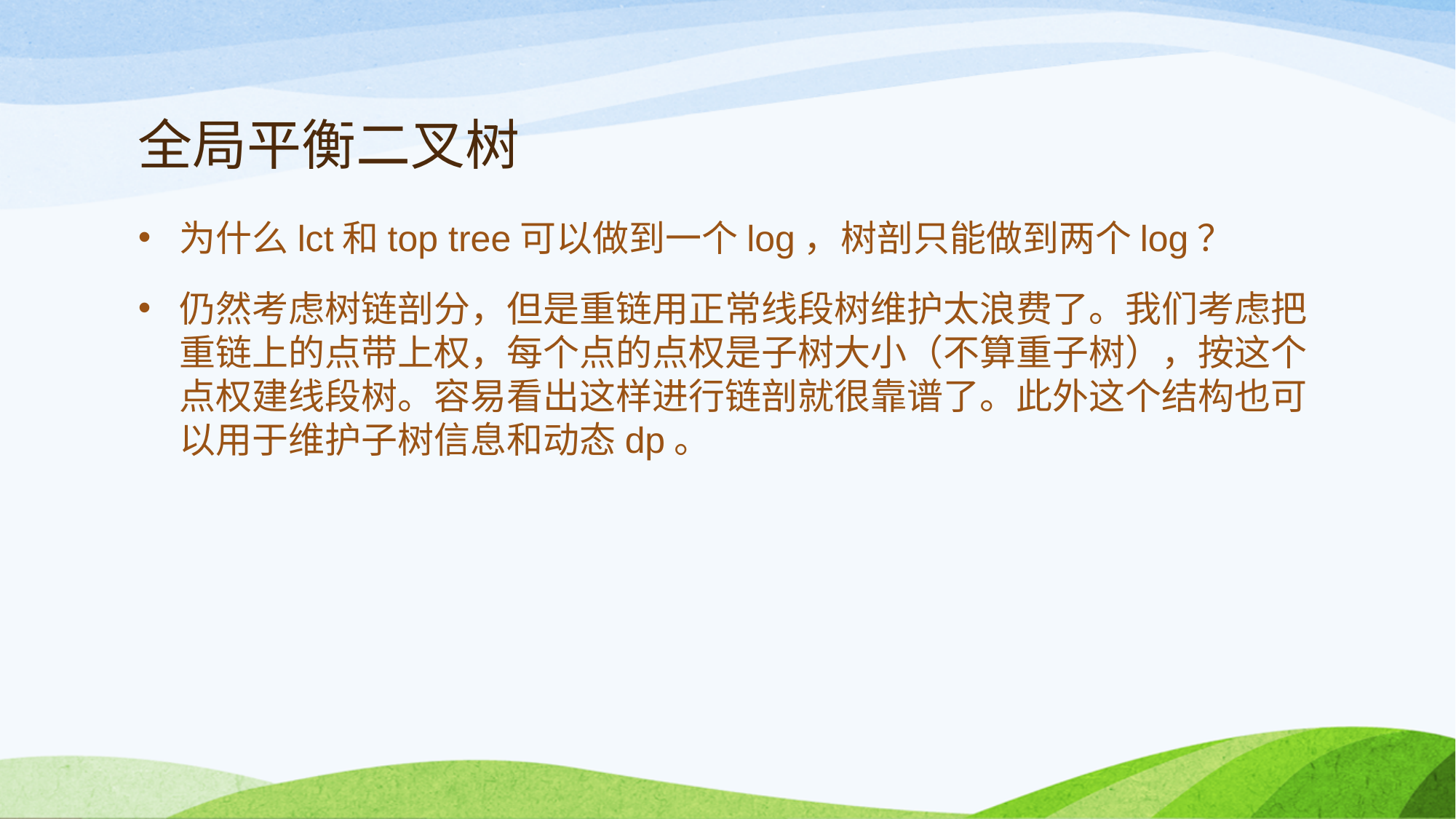

# 全局平衡二叉树
为什么lct和top tree可以做到一个log，树剖只能做到两个log？
仍然考虑树链剖分，但是重链用正常线段树维护太浪费了。我们考虑把重链上的点带上权，每个点的点权是子树大小（不算重子树），按这个点权建线段树。容易看出这样进行链剖就很靠谱了。此外这个结构也可以用于维护子树信息和动态dp。